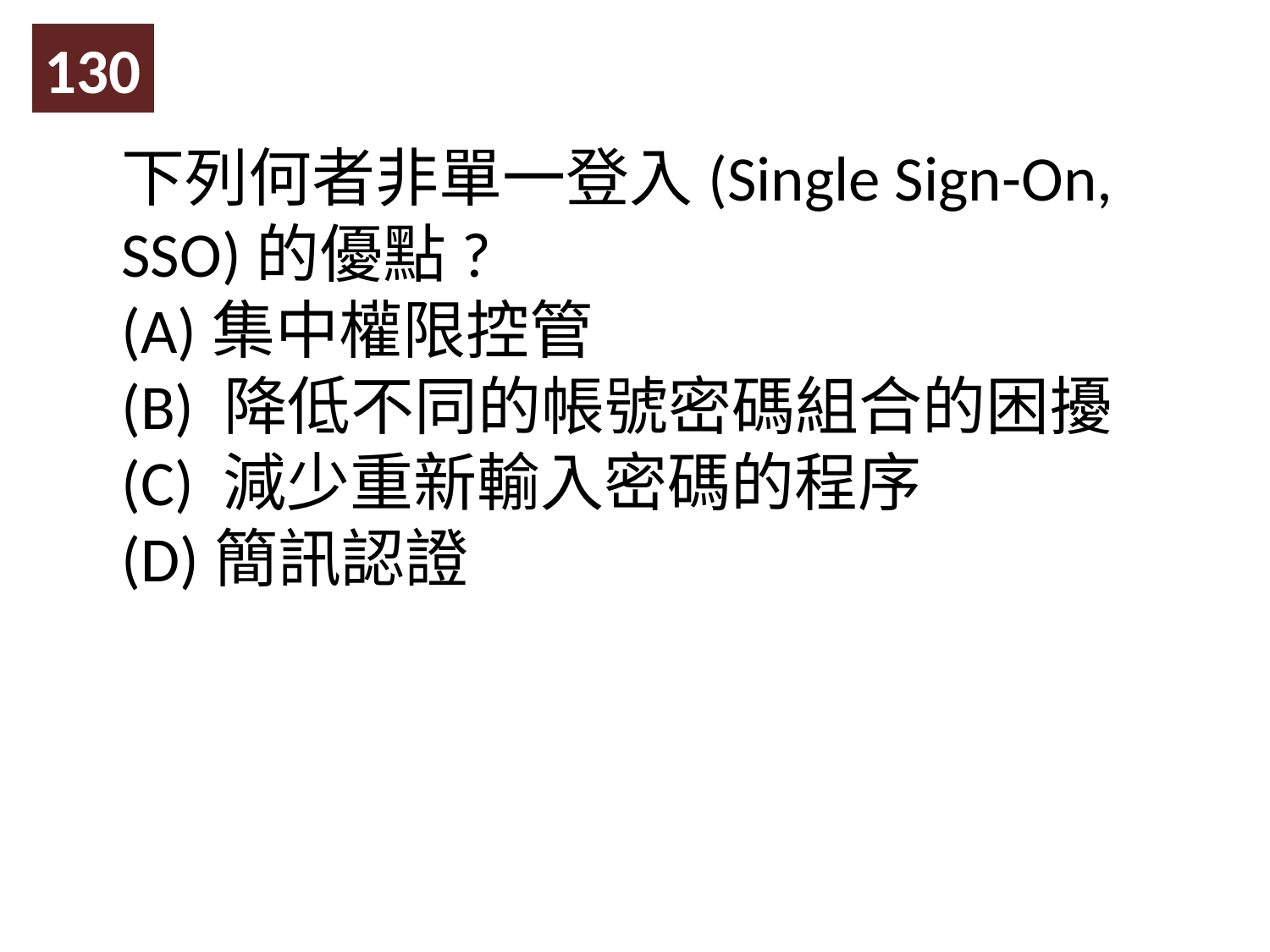

130
下列何者非單一登入(Single Sign-On, SSO)的優點?
(A)集中權限控管
(B) 降低不同的帳號密碼組合的困擾
(C) 減少重新輸入密碼的程序
(D)簡訊認證